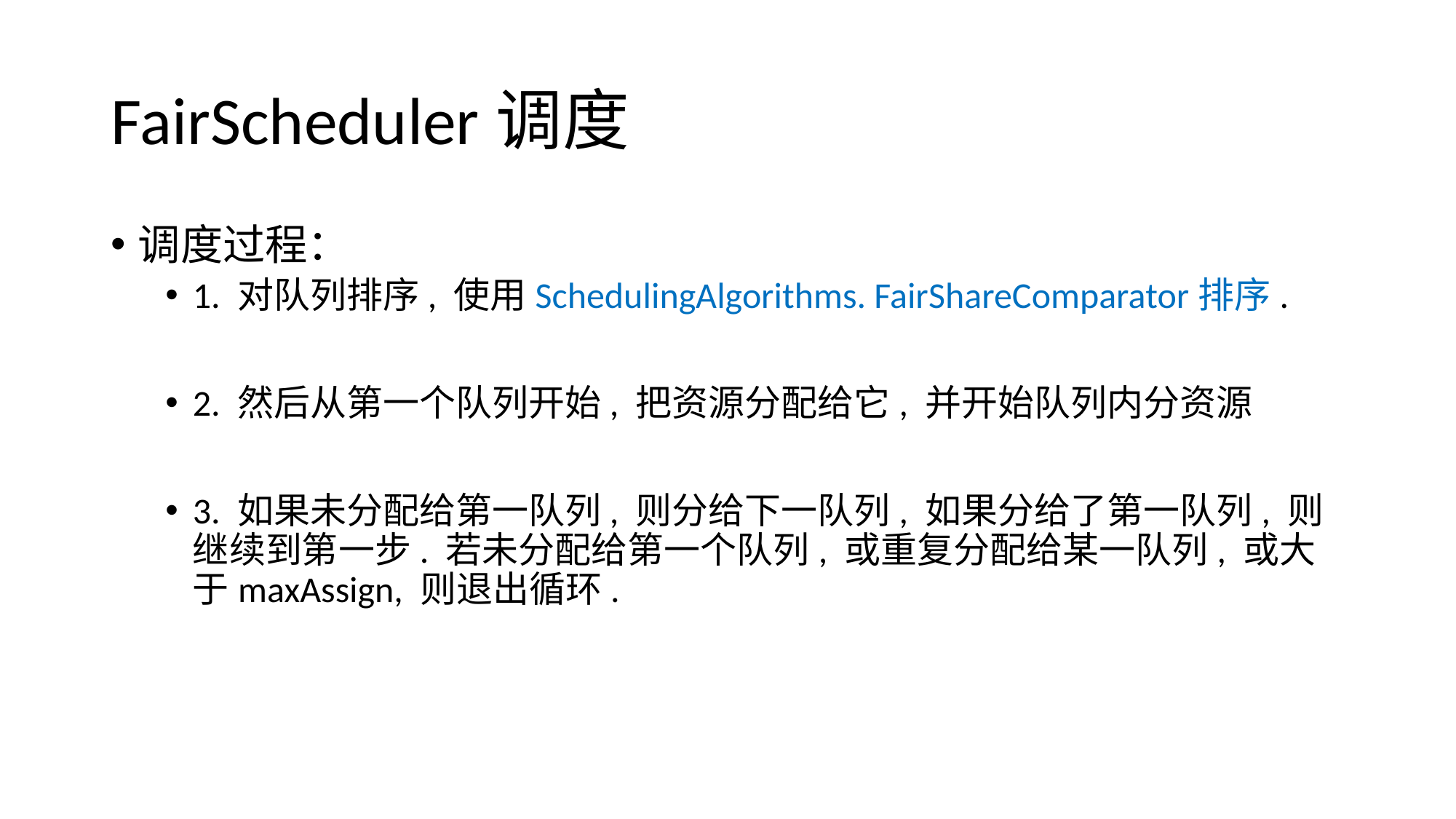

# FairScheduler调度
调度过程：
1. 对队列排序, 使用SchedulingAlgorithms. FairShareComparator排序.

2. 然后从第一个队列开始, 把资源分配给它, 并开始队列内分资源

3. 如果未分配给第一队列, 则分给下一队列, 如果分给了第一队列, 则继续到第一步. 若未分配给第一个队列, 或重复分配给某一队列, 或大于maxAssign, 则退出循环.